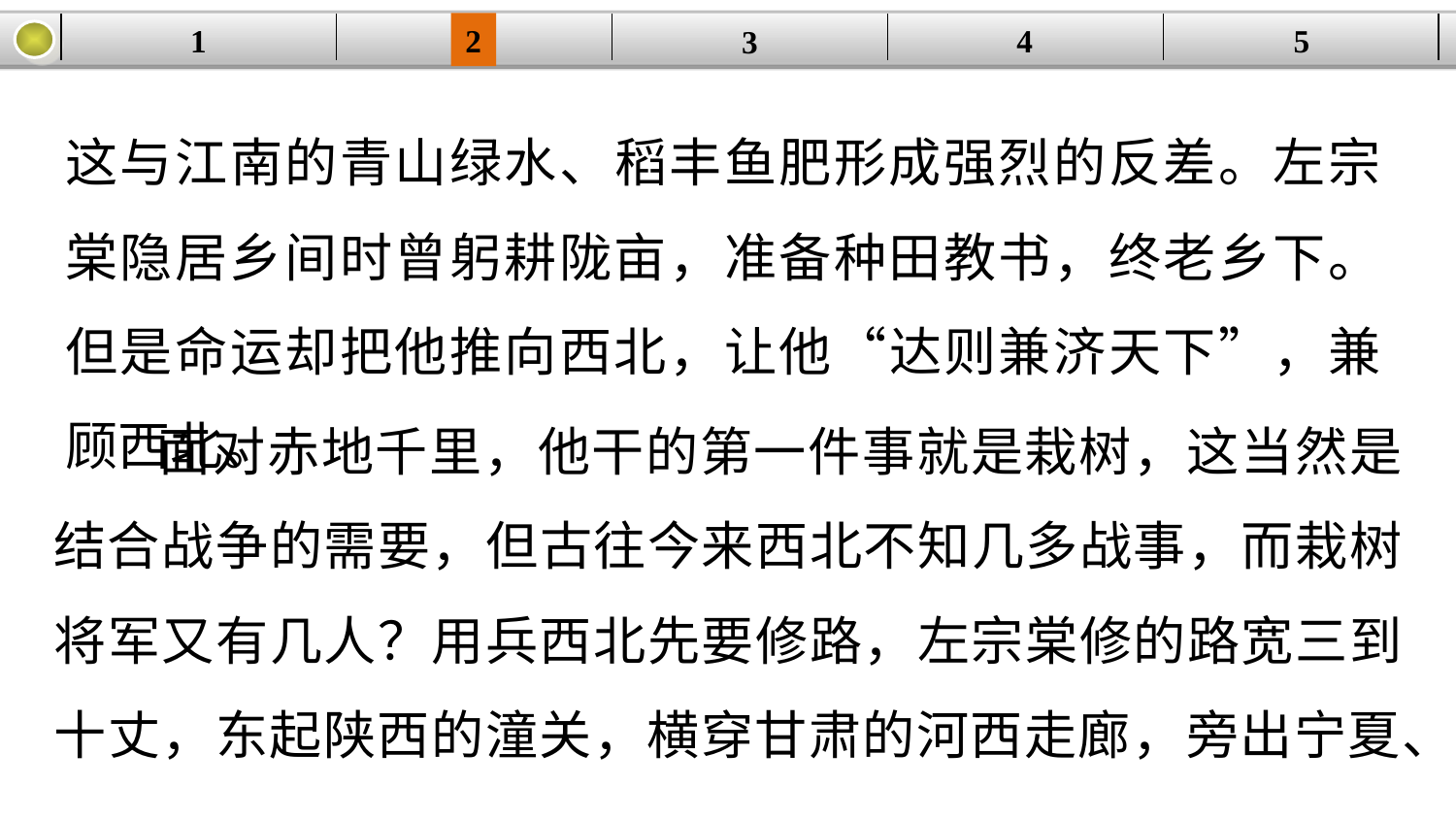

1
2
4
5
|  |  |  |  |  |
| --- | --- | --- | --- | --- |
3

这与江南的青山绿水、稻丰鱼肥形成强烈的反差。左宗棠隐居乡间时曾躬耕陇亩，准备种田教书，终老乡下。但是命运却把他推向西北，让他“达则兼济天下”，兼顾西北。

面对赤地千里，他干的第一件事就是栽树，这当然是结合战争的需要，但古往今来西北不知几多战事，而栽树将军又有几人？用兵西北先要修路，左宗棠修的路宽三到十丈，东起陕西的潼关，横穿甘肃的河西走廊，旁出宁夏、